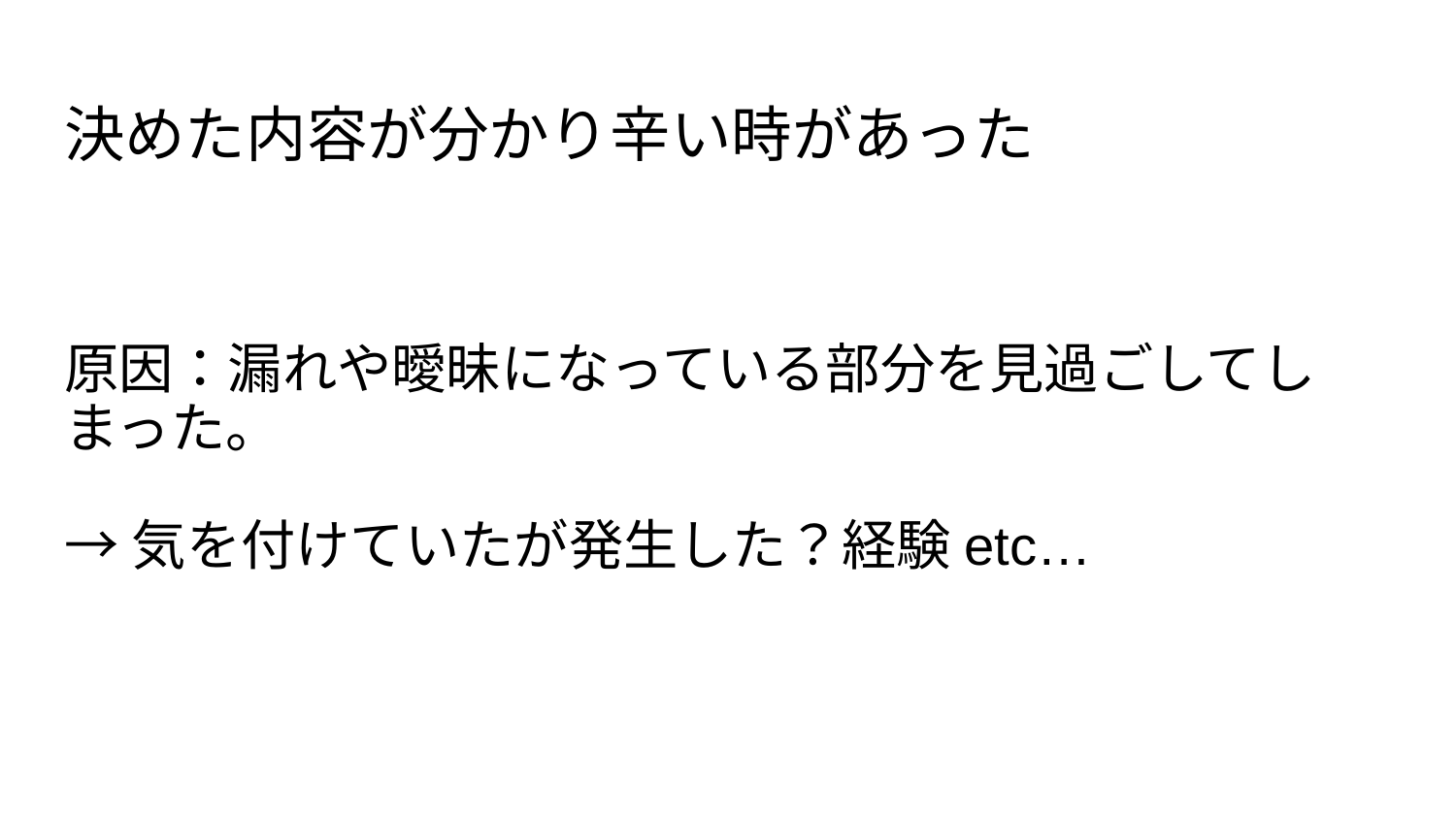

# 決めた内容が分かり辛い時があった

原因：漏れや曖昧になっている部分を見過ごしてしまった。

→気を付けていたが発生した？経験etc…